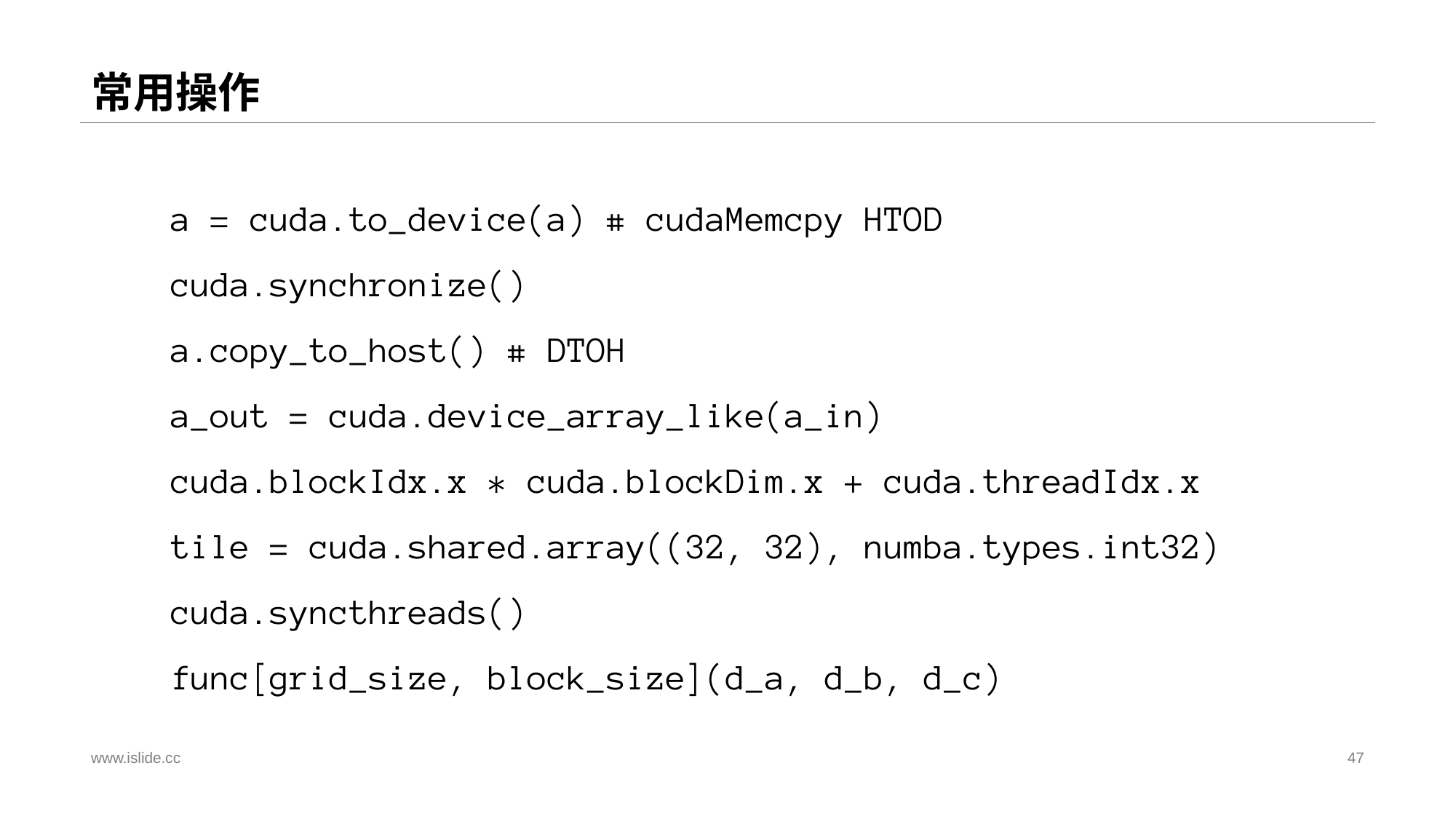

# 常用操作
a = cuda.to_device(a) # cudaMemcpy HTOD
cuda.synchronize()
a.copy_to_host() # DTOH
a_out = cuda.device_array_like(a_in)
cuda.blockIdx.x * cuda.blockDim.x + cuda.threadIdx.x
tile = cuda.shared.array((32, 32), numba.types.int32)
cuda.syncthreads()
func[grid_size, block_size](d_a, d_b, d_c)
www.islide.cc
47